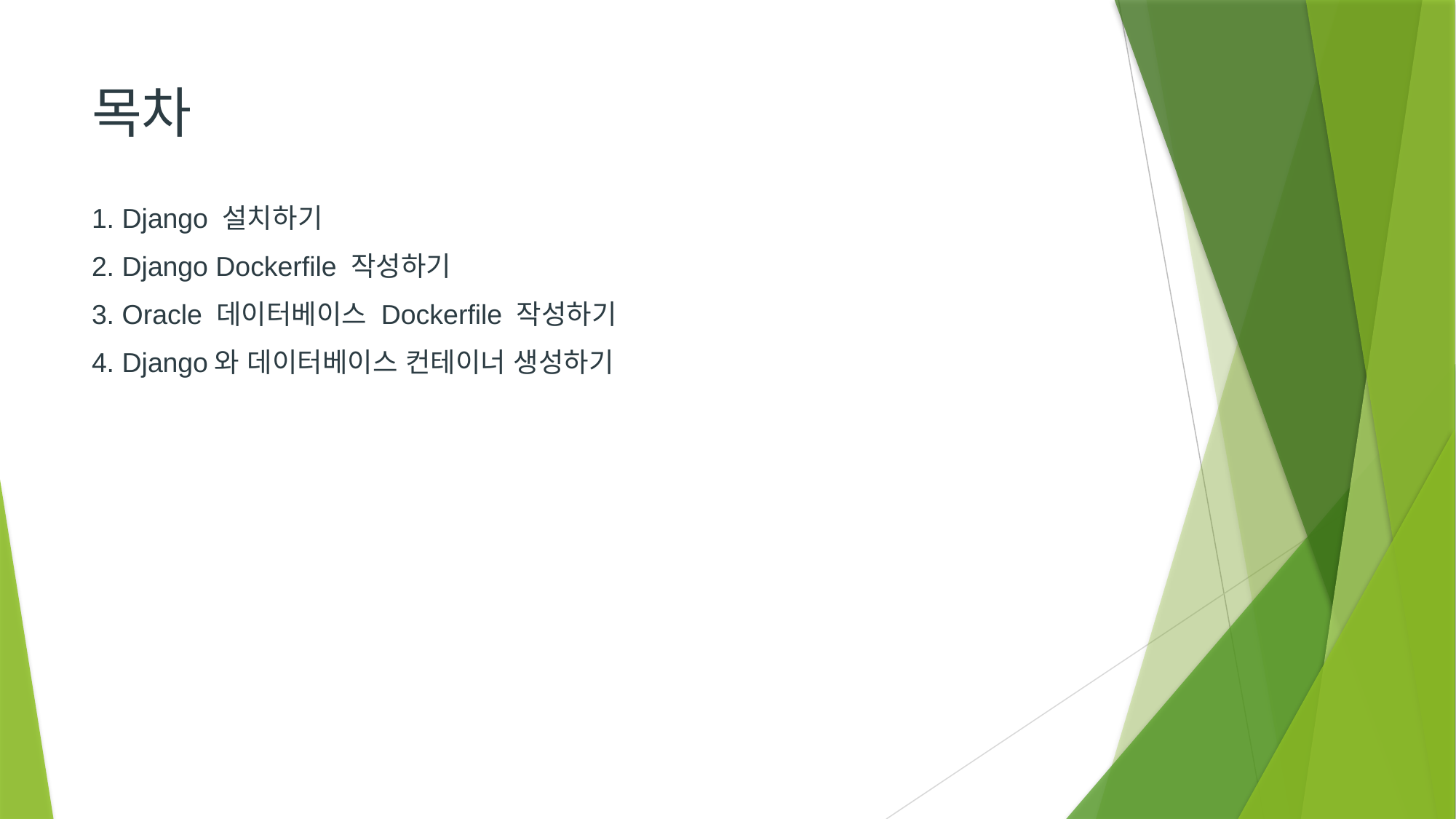

# 목차
1. Django 설치하기
2. Django Dockerfile 작성하기
3. Oracle 데이터베이스 Dockerfile 작성하기
4. Django와 데이터베이스 컨테이너 생성하기